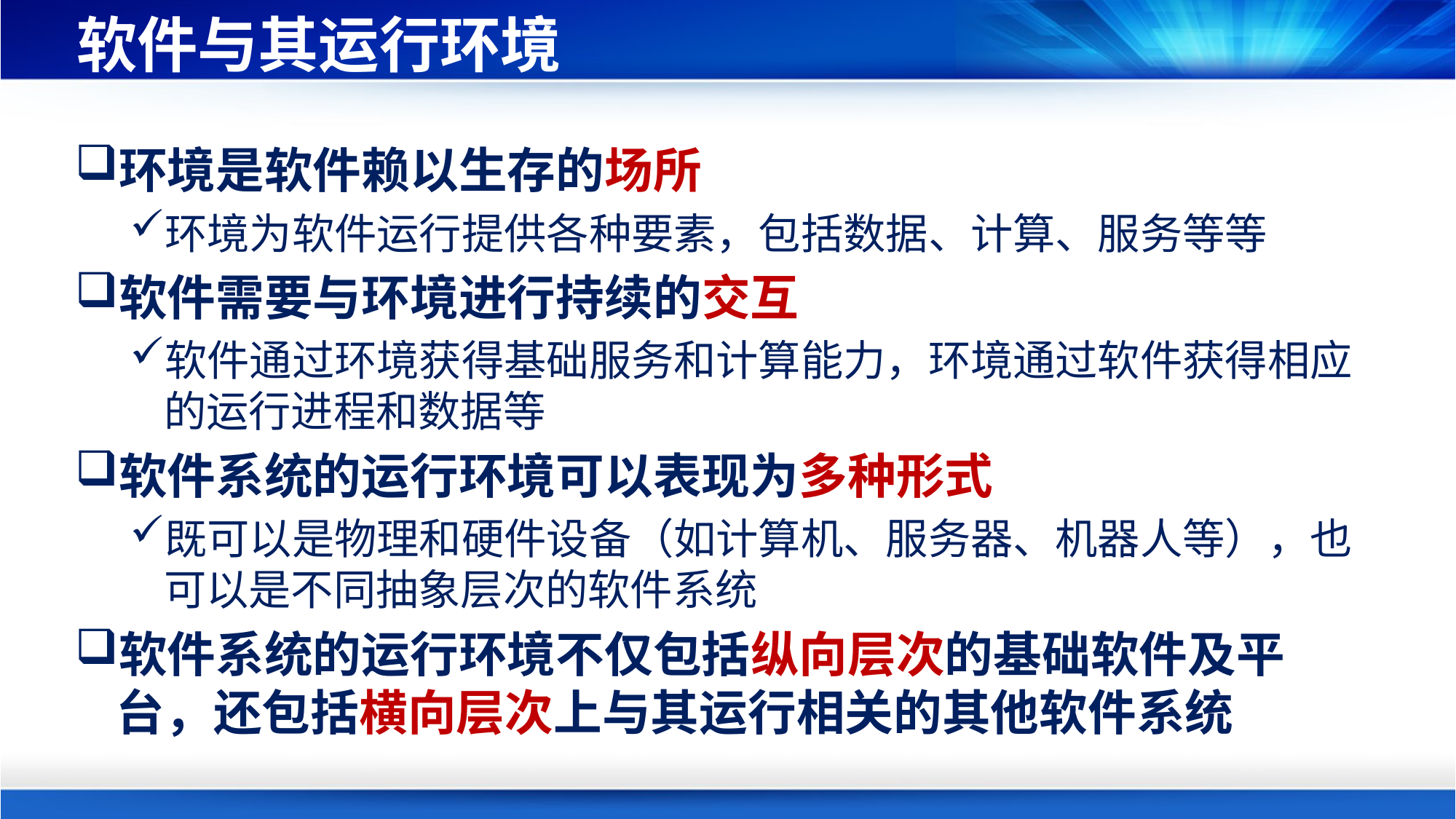

# 软件与其运行环境
环境是软件赖以生存的场所
环境为软件运行提供各种要素，包括数据、计算、服务等等
软件需要与环境进行持续的交互
软件通过环境获得基础服务和计算能力，环境通过软件获得相应的运行进程和数据等
软件系统的运行环境可以表现为多种形式
既可以是物理和硬件设备（如计算机、服务器、机器人等），也可以是不同抽象层次的软件系统
软件系统的运行环境不仅包括纵向层次的基础软件及平台，还包括横向层次上与其运行相关的其他软件系统